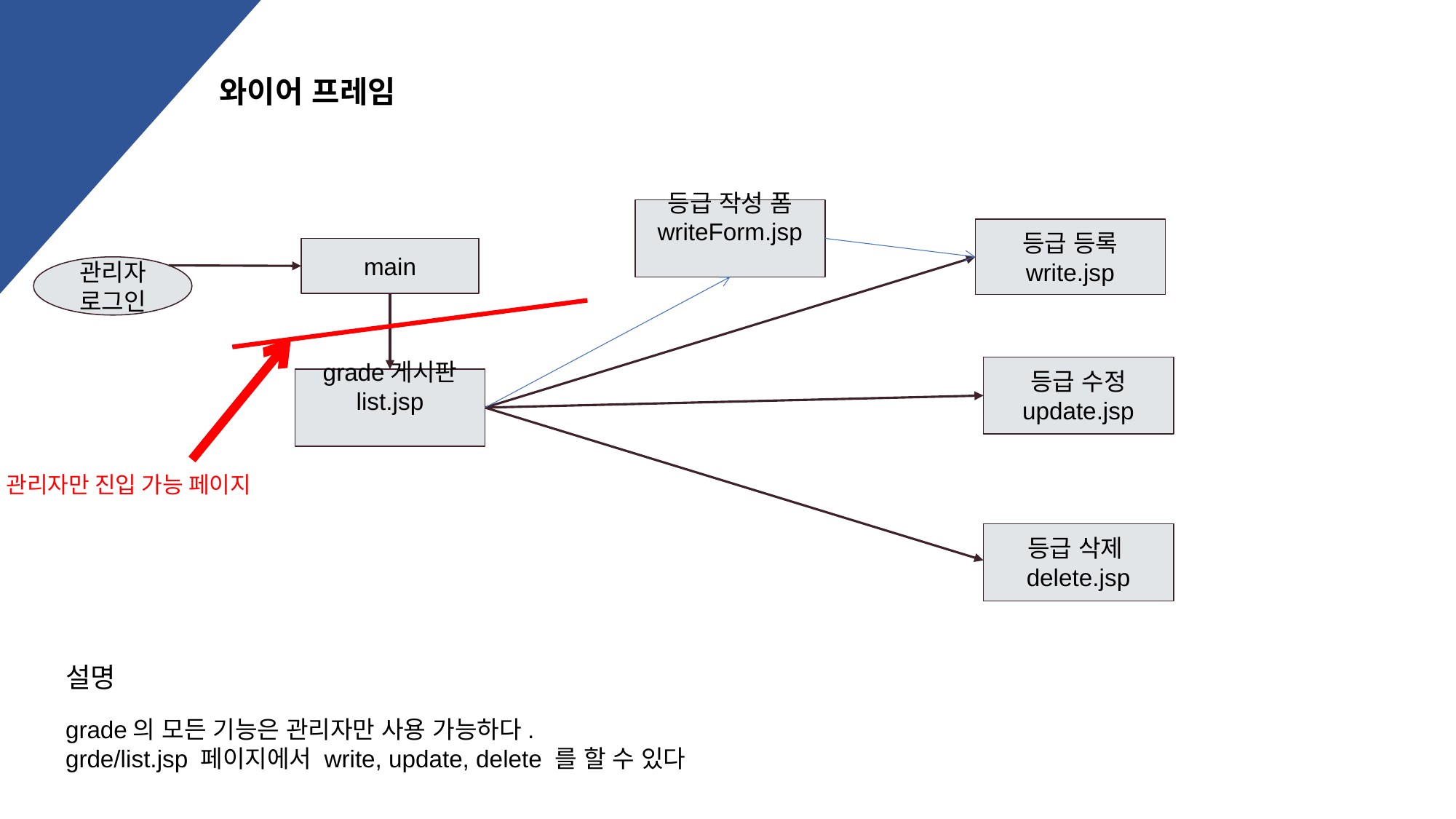

와이어 프레임
등급 작성 폼
writeForm.jsp

등급 등록
write.jsp
main
관리자 로그인
등급 수정
update.jsp
grade게시판
list.jsp

 관리자만 진입 가능 페이지
     등급 삭제
delete.jsp
설명
grade의 모든 기능은 관리자만 사용 가능하다.
grde/list.jsp 페이지에서 write, update, delete 를 할 수 있다